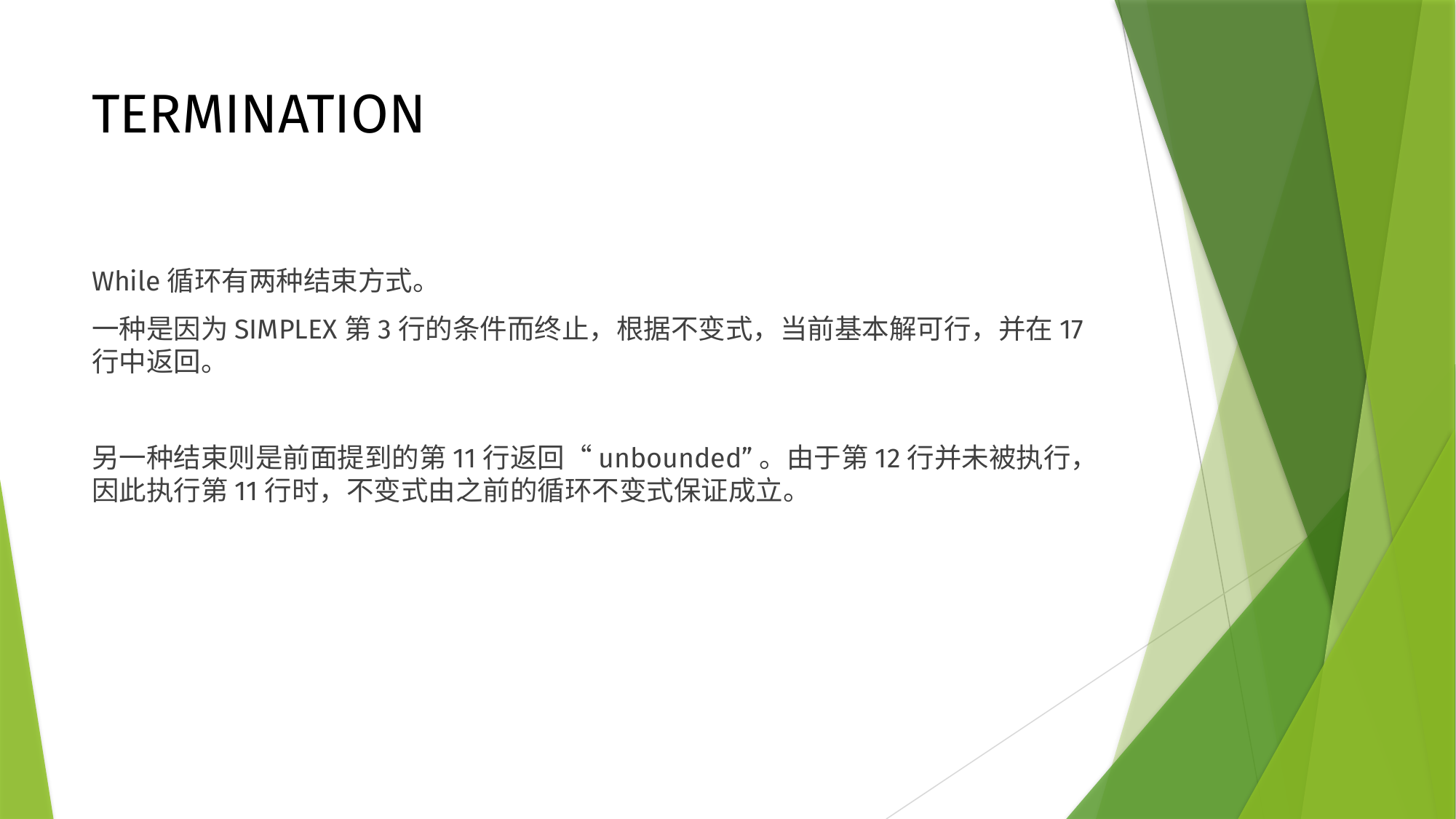

# TERMINATION
While循环有两种结束方式。
一种是因为SIMPLEX第3行的条件而终止，根据不变式，当前基本解可行，并在17行中返回。

另一种结束则是前面提到的第11行返回“unbounded”。由于第12行并未被执行，因此执行第11行时，不变式由之前的循环不变式保证成立。